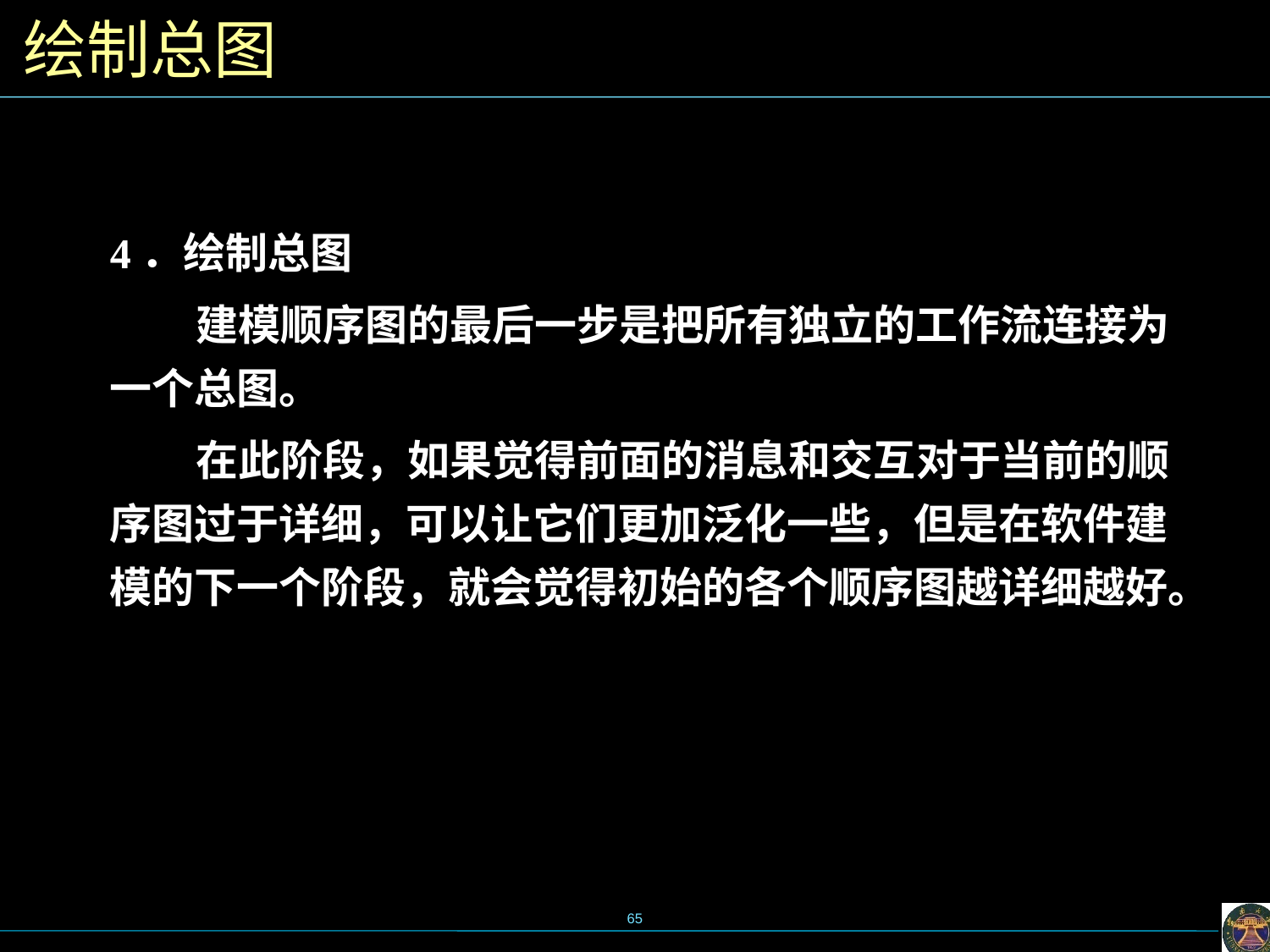

# 绘制总图
4．绘制总图
        建模顺序图的最后一步是把所有独立的工作流连接为一个总图。
        在此阶段，如果觉得前面的消息和交互对于当前的顺序图过于详细，可以让它们更加泛化一些，但是在软件建模的下一个阶段，就会觉得初始的各个顺序图越详细越好。